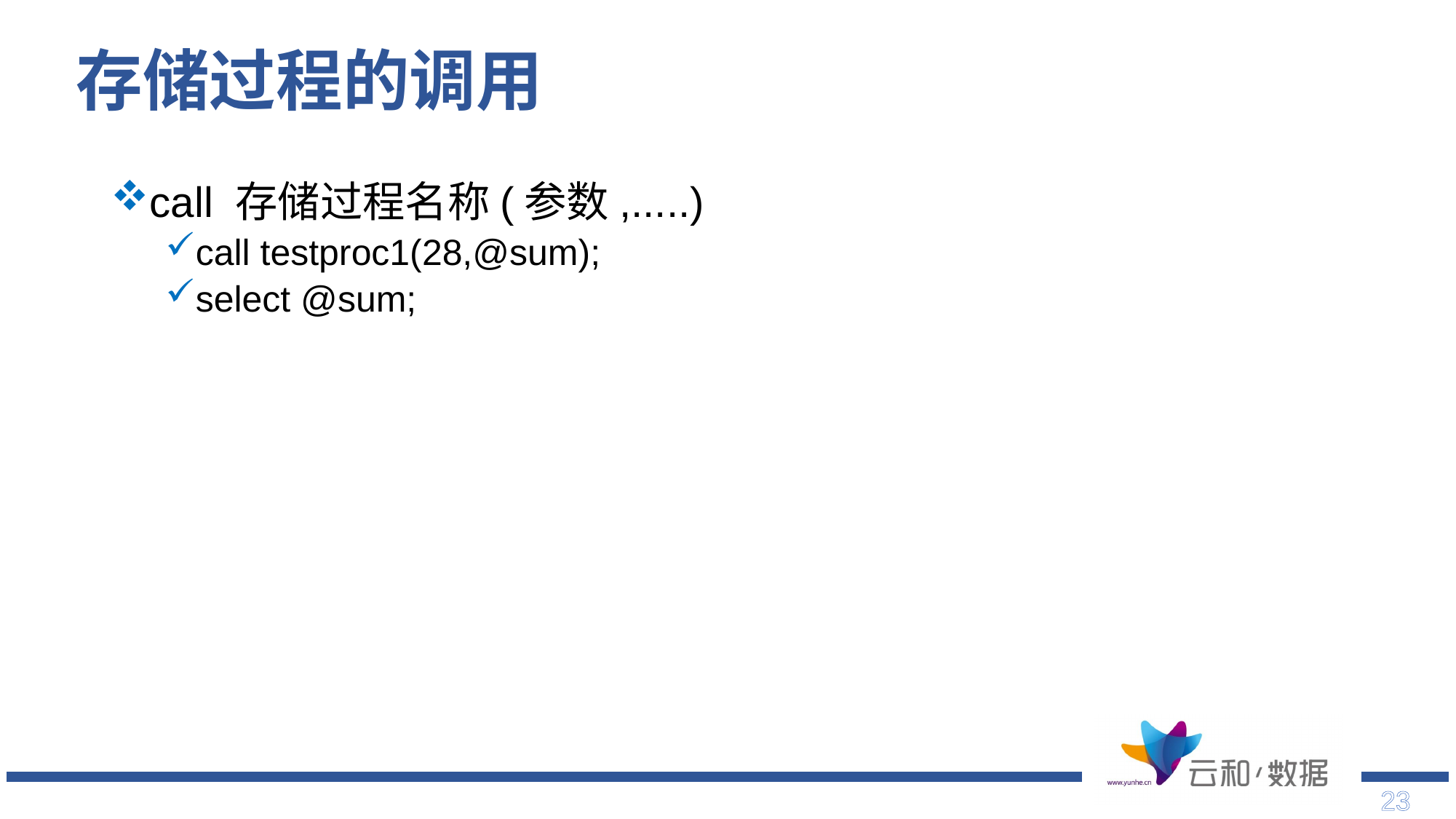

# 存储过程的调用
call 存储过程名称(参数,.....)
call testproc1(28,@sum);
select @sum;